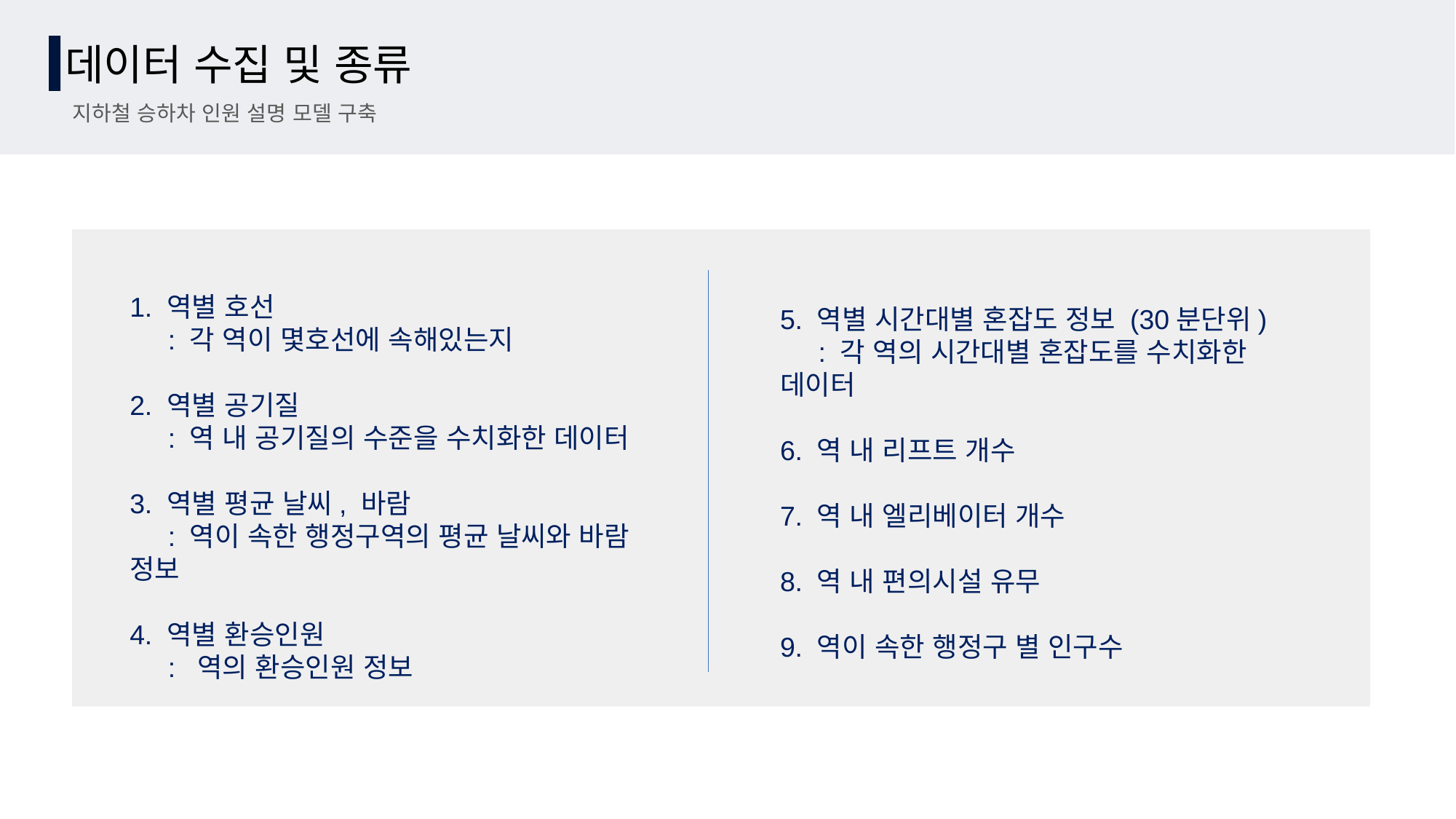

데이터 수집 및 종류

지하철 승하차 인원 설명 모델 구축

1. 역별 호선
     : 각 역이 몇호선에 속해있는지

2. 역별 공기질
     : 역 내 공기질의 수준을 수치화한 데이터

3. 역별 평균 날씨, 바람
     : 역이 속한 행정구역의 평균 날씨와 바람 정보

4. 역별 환승인원
     :  역의 환승인원 정보

5. 역별 시간대별 혼잡도 정보 (30분단위)
     : 각 역의 시간대별 혼잡도를 수치화한 데이터

6. 역 내 리프트 개수

7. 역 내 엘리베이터 개수

8. 역 내 편의시설 유무

9. 역이 속한 행정구 별 인구수